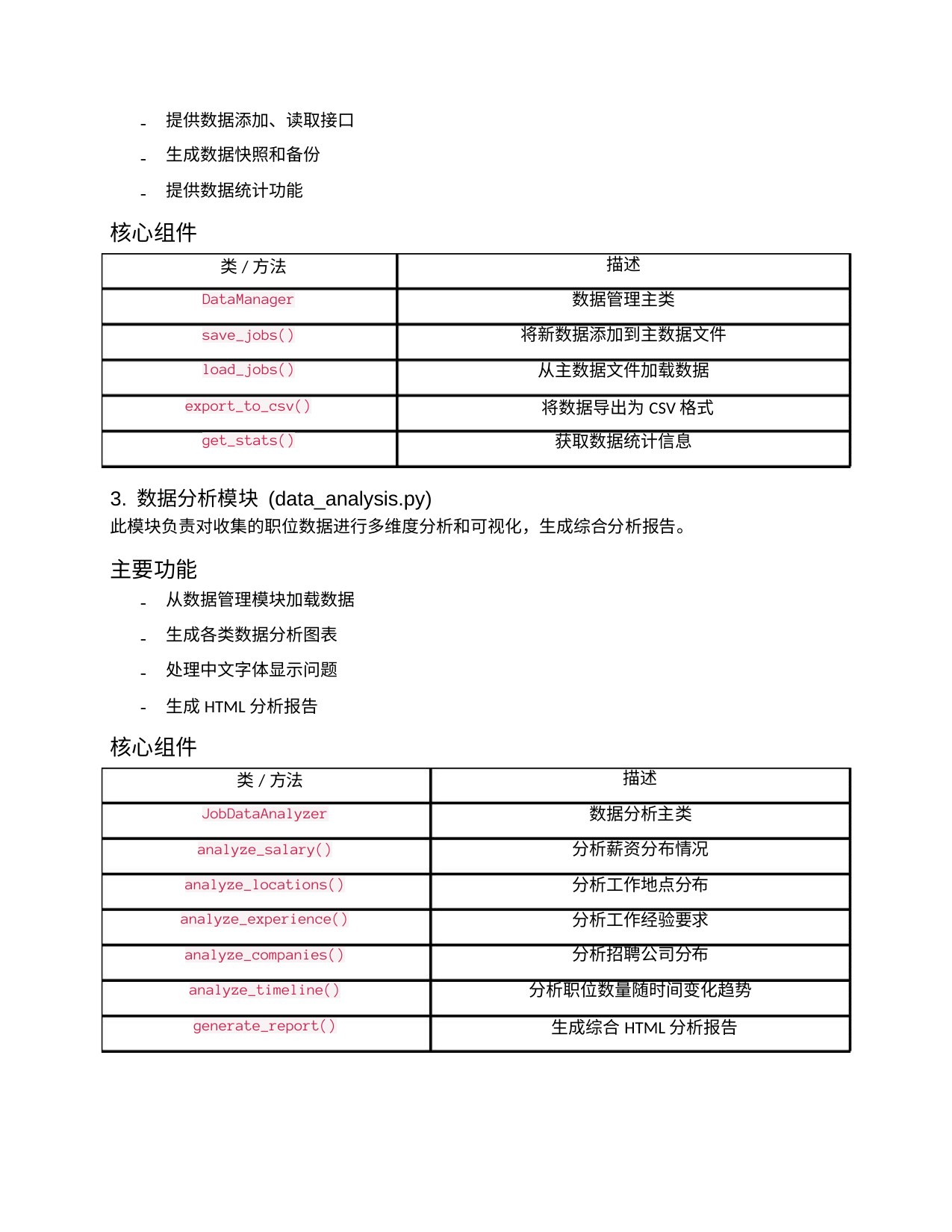

提供数据添加、读取接口
生成数据快照和备份
提供数据统计功能
-
-
-
核心组件

类/方法
描述
DataManager
数据管理主类
save_jobs()
load_jobs()
将新数据添加到主数据文件
从主数据文件加载数据
将数据导出为CSV格式
获取数据统计信息
export_to_csv()
get_stats()
3. 数据分析模块 (data_analysis.py)
此模块负责对收集的职位数据进行多维度分析和可视化，生成综合分析报告。
主要功能
从数据管理模块加载数据
生成各类数据分析图表
处理中文字体显示问题
生成HTML分析报告
-
-
-
-
核心组件

类/方法
描述
JobDataAnalyzer
数据分析主类
analyze_salary()
分析薪资分布情况
分析工作地点分布
分析工作经验要求
分析招聘公司分布
分析职位数量随时间变化趋势
生成综合HTML分析报告
analyze_locations()
analyze_experience()
analyze_companies()
analyze_timeline()
generate_report()